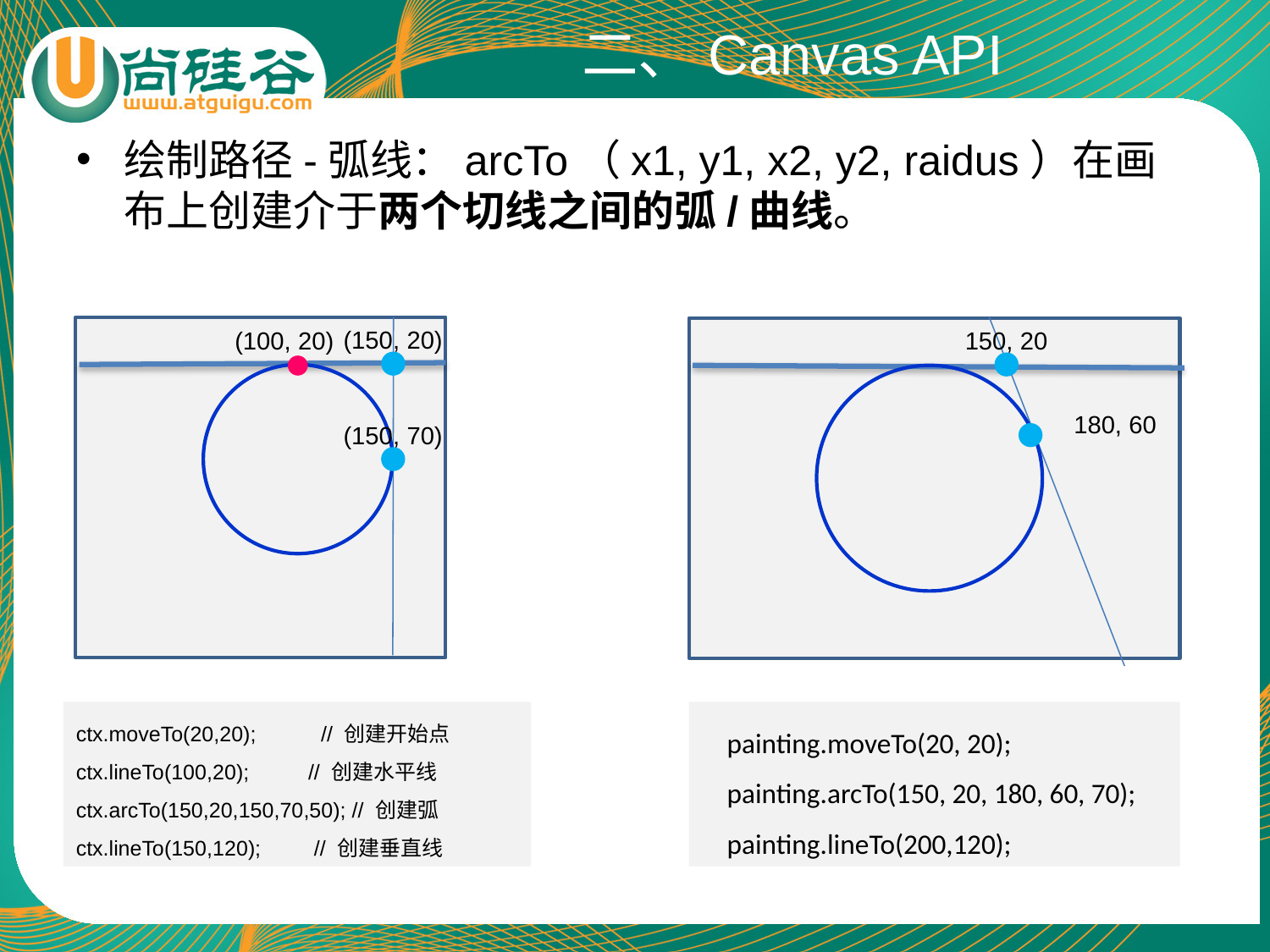

# 二、Canvas API
绘制路径-弧线：arcTo（x1, y1, x2, y2, raidus）在画布上创建介于两个切线之间的弧/曲线。

150, 20

180, 60

(150, 20)

(150, 70)

(100, 20)

ctx.moveTo(20,20);           // 创建开始点
ctx.lineTo(100,20);          // 创建水平线
ctx.arcTo(150,20,150,70,50); // 创建弧
ctx.lineTo(150,120);         // 创建垂直线
    painting.moveTo(20, 20);
    painting.arcTo(150, 20, 180, 60, 70);
    painting.lineTo(200,120);